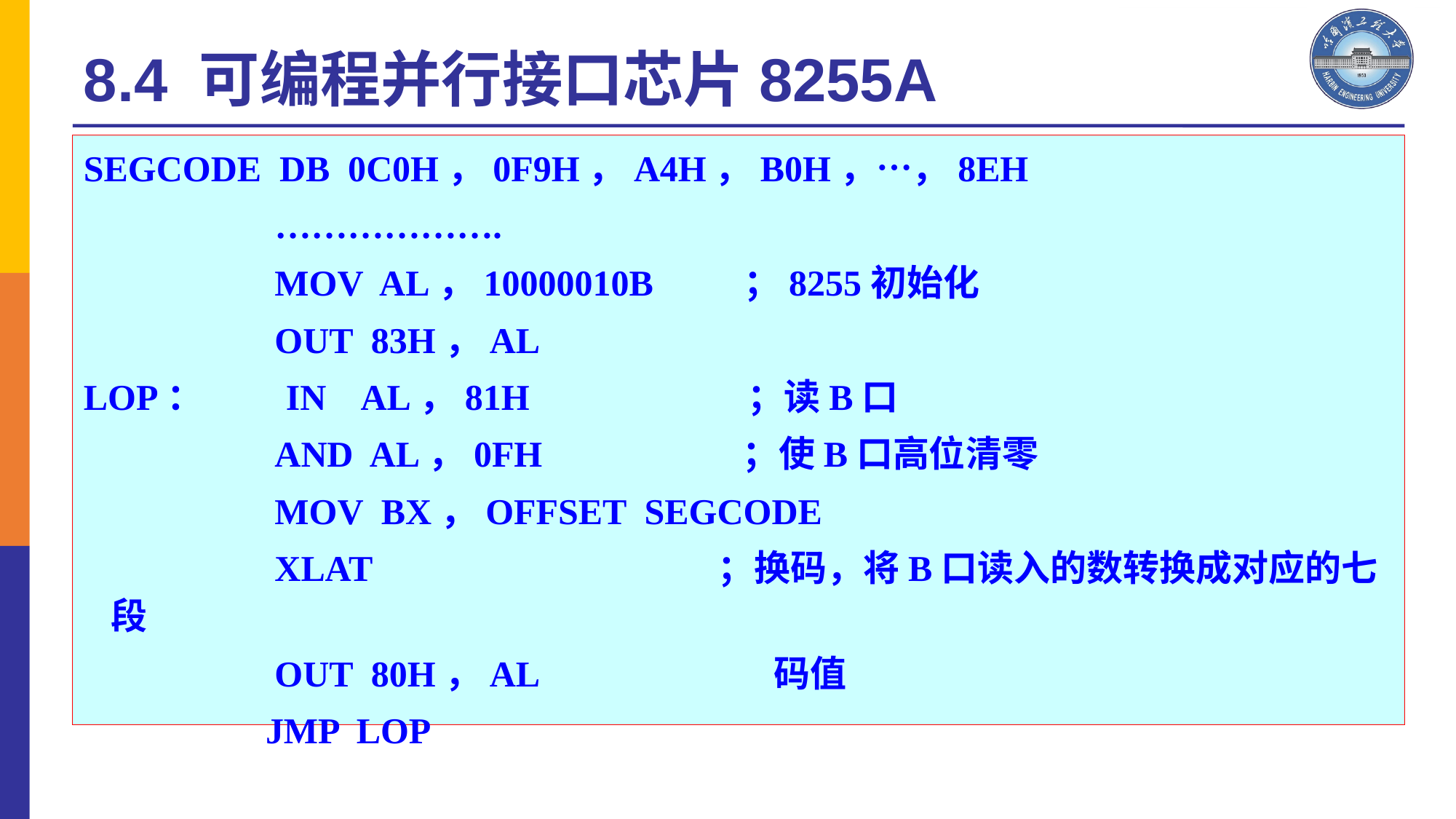

8.4 可编程并行接口芯片8255A

SEGCODE  DB  0C0H，0F9H，A4H，B0H，…，8EH
                     ……………….
                     MOV  AL，10000010B         ；8255初始化
                     OUT  83H，AL
LOP：         IN    AL，81H                       ；读B口
                     AND  AL，0FH                     ；使B口高位清零
                     MOV  BX，OFFSET  SEGCODE
                     XLAT                                     ；换码，将B口读入的数转换成对应的七段
                     OUT  80H，AL                         码值
                    JMP  LOP